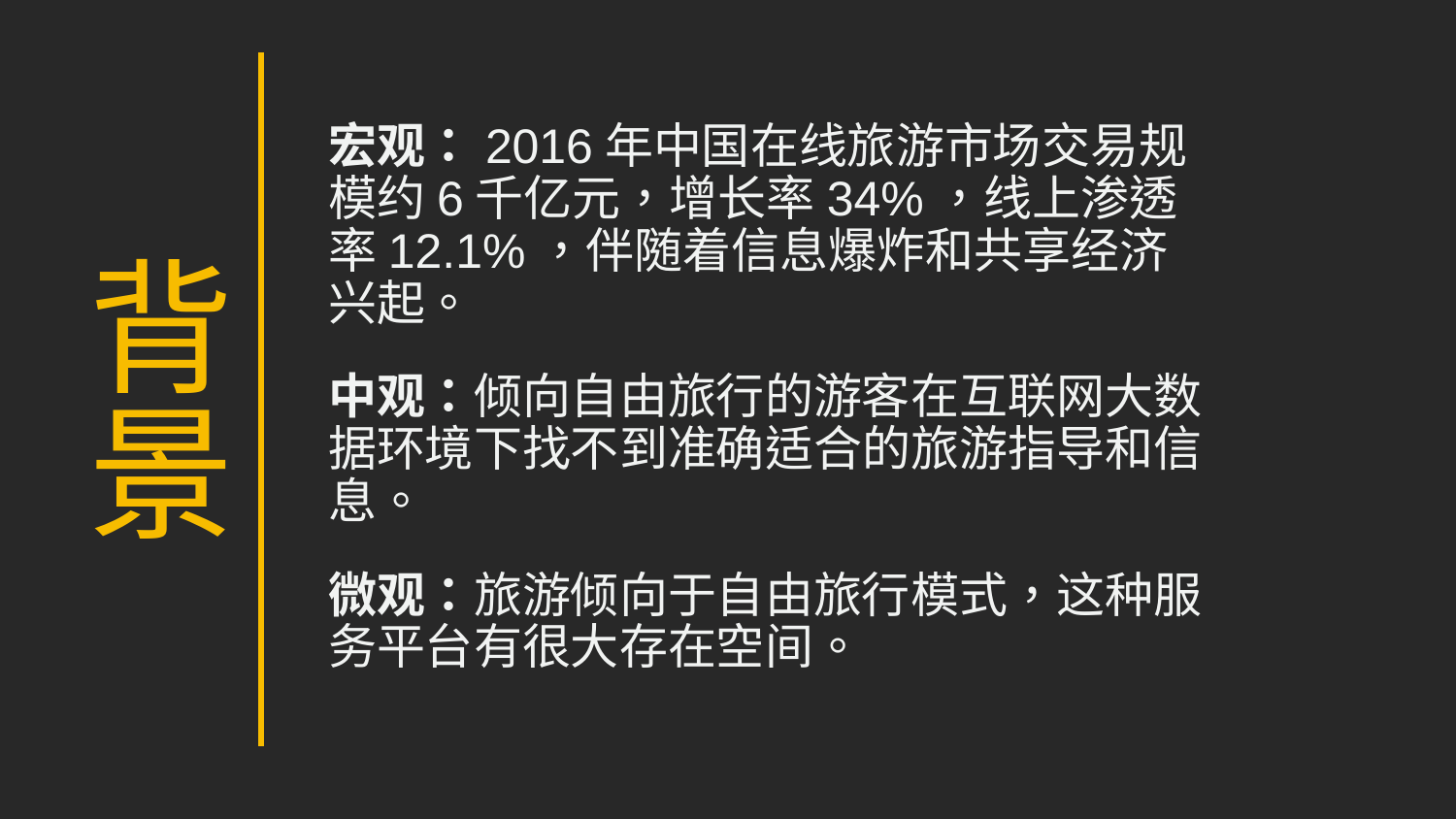

# 背景
宏观：2016年中国在线旅游市场交易规模约6千亿元，增长率34%，线上渗透率12.1%，伴随着信息爆炸和共享经济兴起。

中观：倾向自由旅行的游客在互联网大数据环境下找不到准确适合的旅游指导和信息。

微观：旅游倾向于自由旅行模式，这种服务平台有很大存在空间。